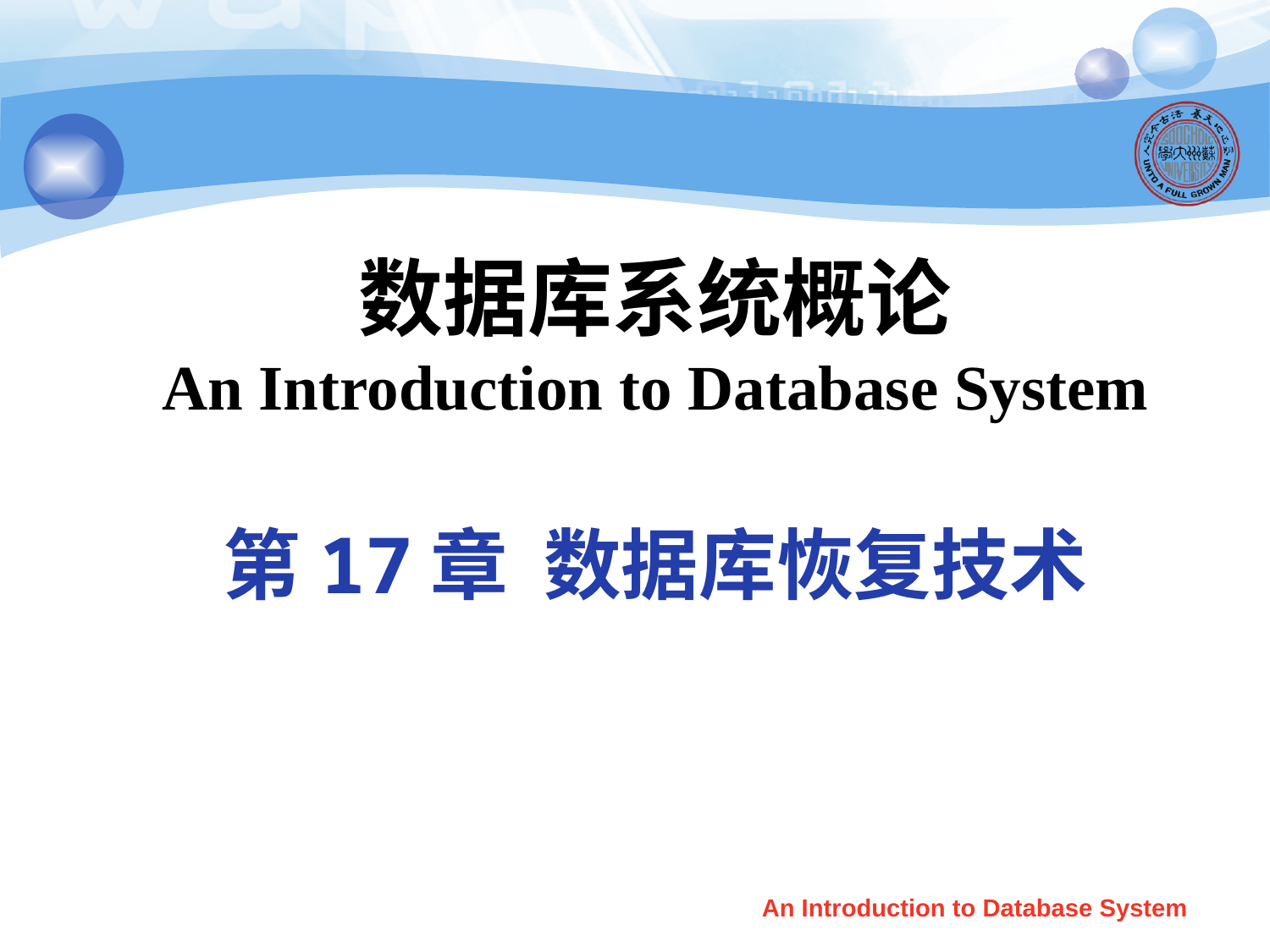

数据库系统概论
An Introduction to Database System

第17章  数据库恢复技术
#
An Introduction to Database System